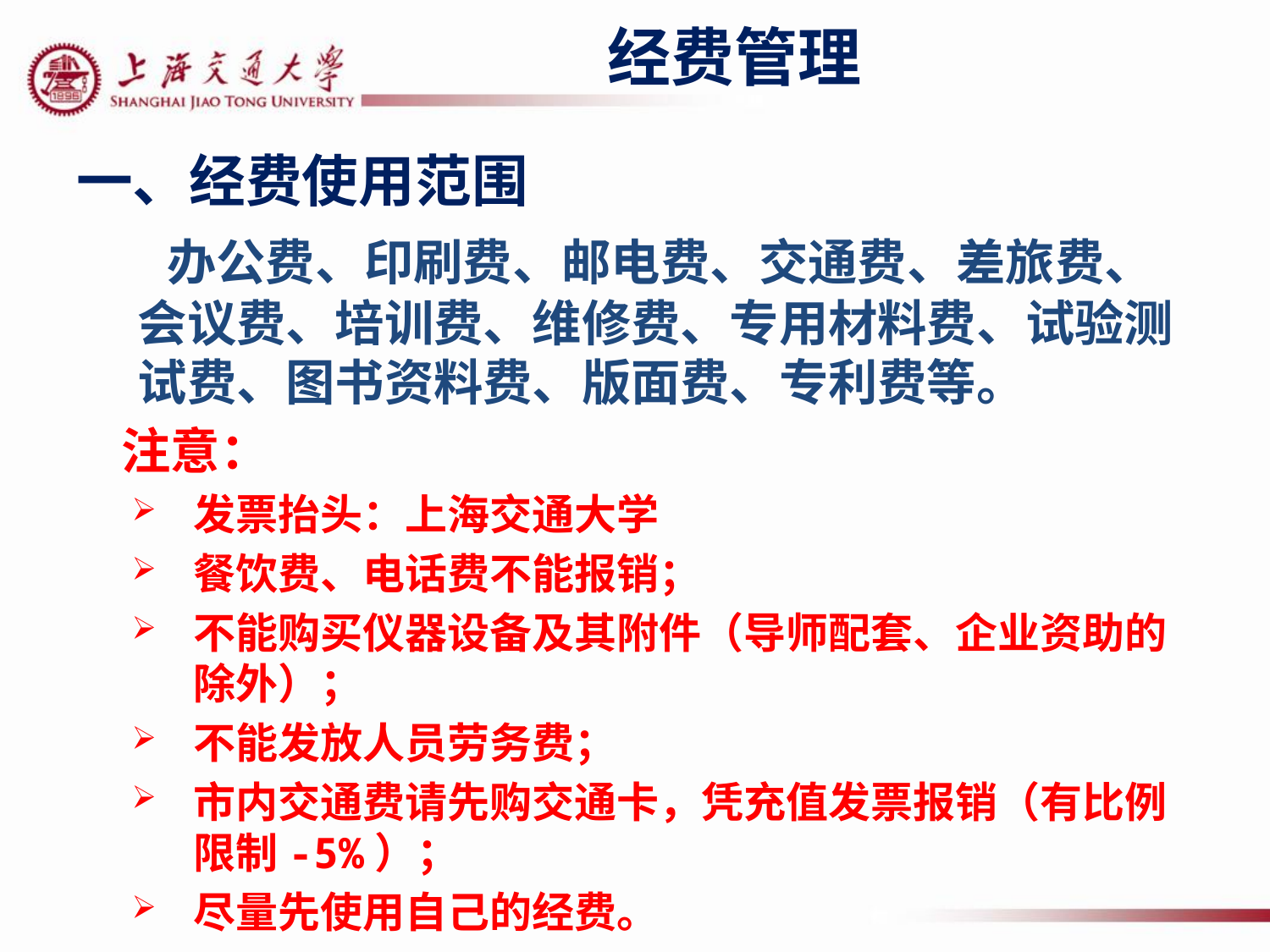

# 经费管理
一、经费使用范围
      办公费、印刷费、邮电费、交通费、差旅费、会议费、培训费、维修费、专用材料费、试验测试费、图书资料费、版面费、专利费等。
   注意：
发票抬头：上海交通大学
餐饮费、电话费不能报销；
不能购买仪器设备及其附件（导师配套、企业资助的除外）；
不能发放人员劳务费；
市内交通费请先购交通卡，凭充值发票报销（有比例限制-5%）；
尽量先使用自己的经费。